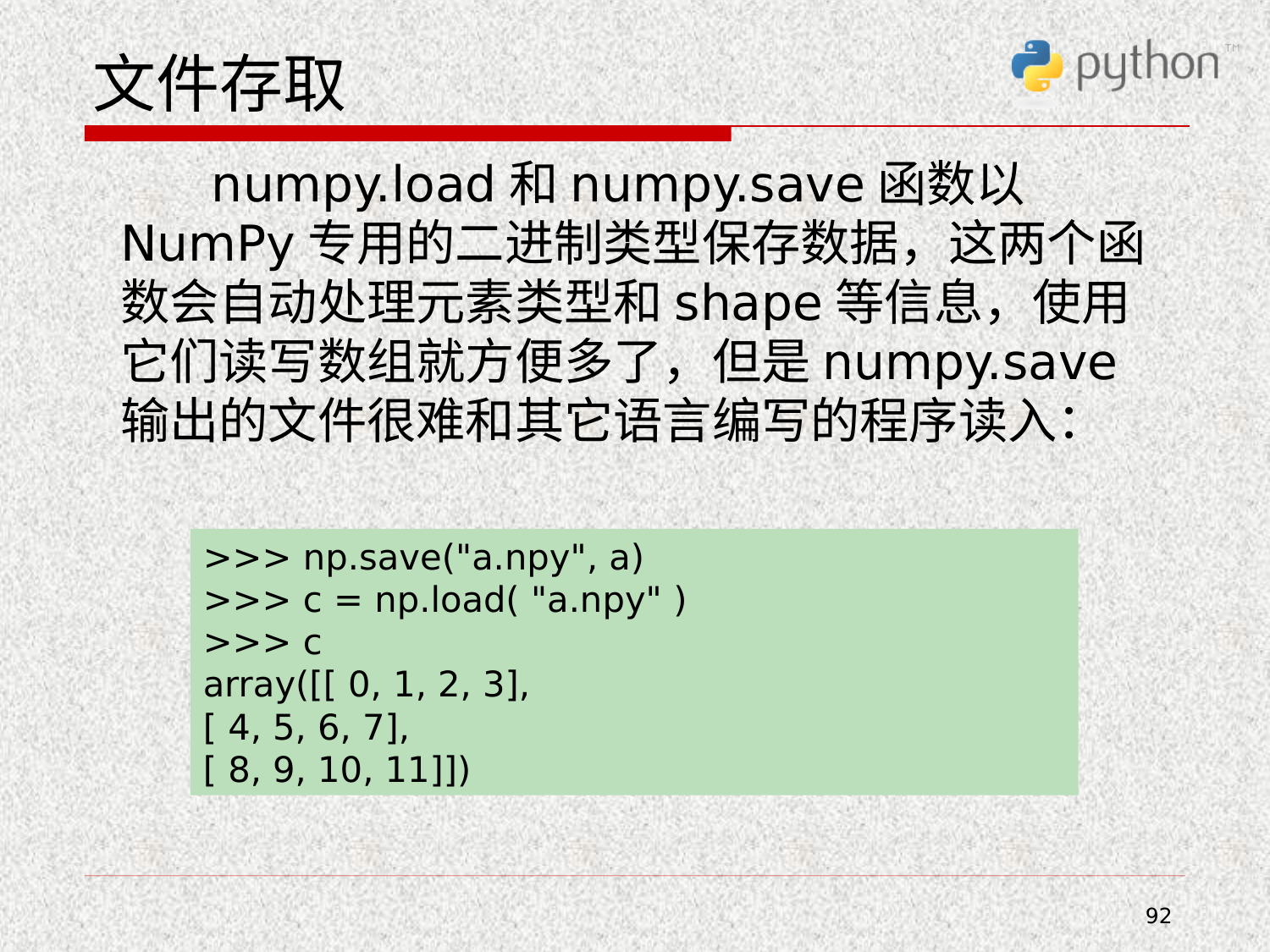

# 文件存取
          numpy.load和numpy.save函数以NumPy专用的二进制类型保存数据，这两个函数会自动处理元素类型和shape等信息，使用它们读写数组就方便多了，但是numpy.save输出的文件很难和其它语言编写的程序读入：
>>> np.save("a.npy", a)
>>> c = np.load( "a.npy" )
>>> c
array([[ 0, 1, 2, 3],
[ 4, 5, 6, 7],
[ 8, 9, 10, 11]])
92